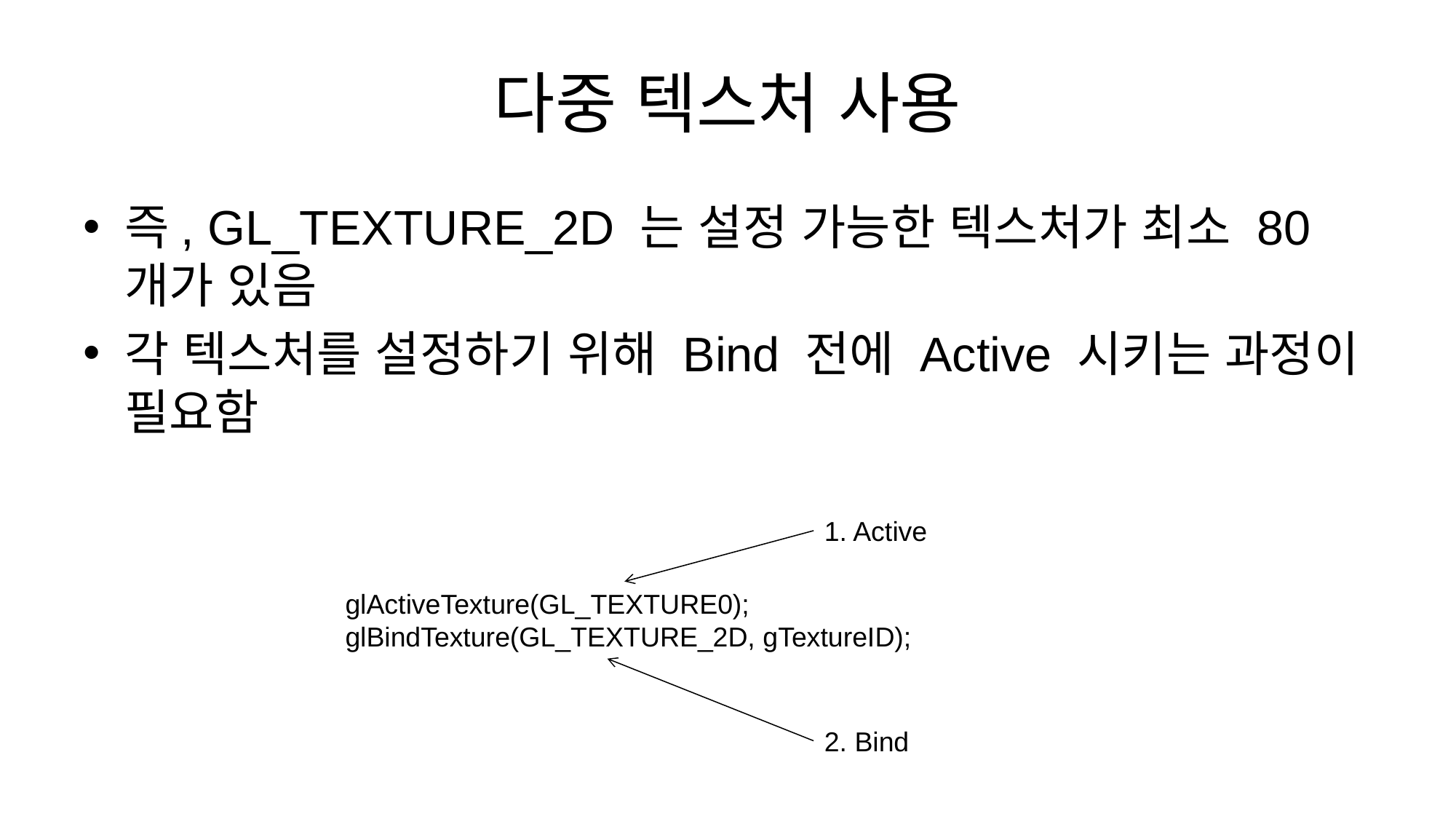

# 다중 텍스처 사용
즉, GL_TEXTURE_2D 는 설정 가능한 텍스처가 최소 80개가 있음
각 텍스처를 설정하기 위해 Bind 전에 Active 시키는 과정이 필요함
1. Active
glActiveTexture(GL_TEXTURE0);
glBindTexture(GL_TEXTURE_2D, gTextureID);
2. Bind